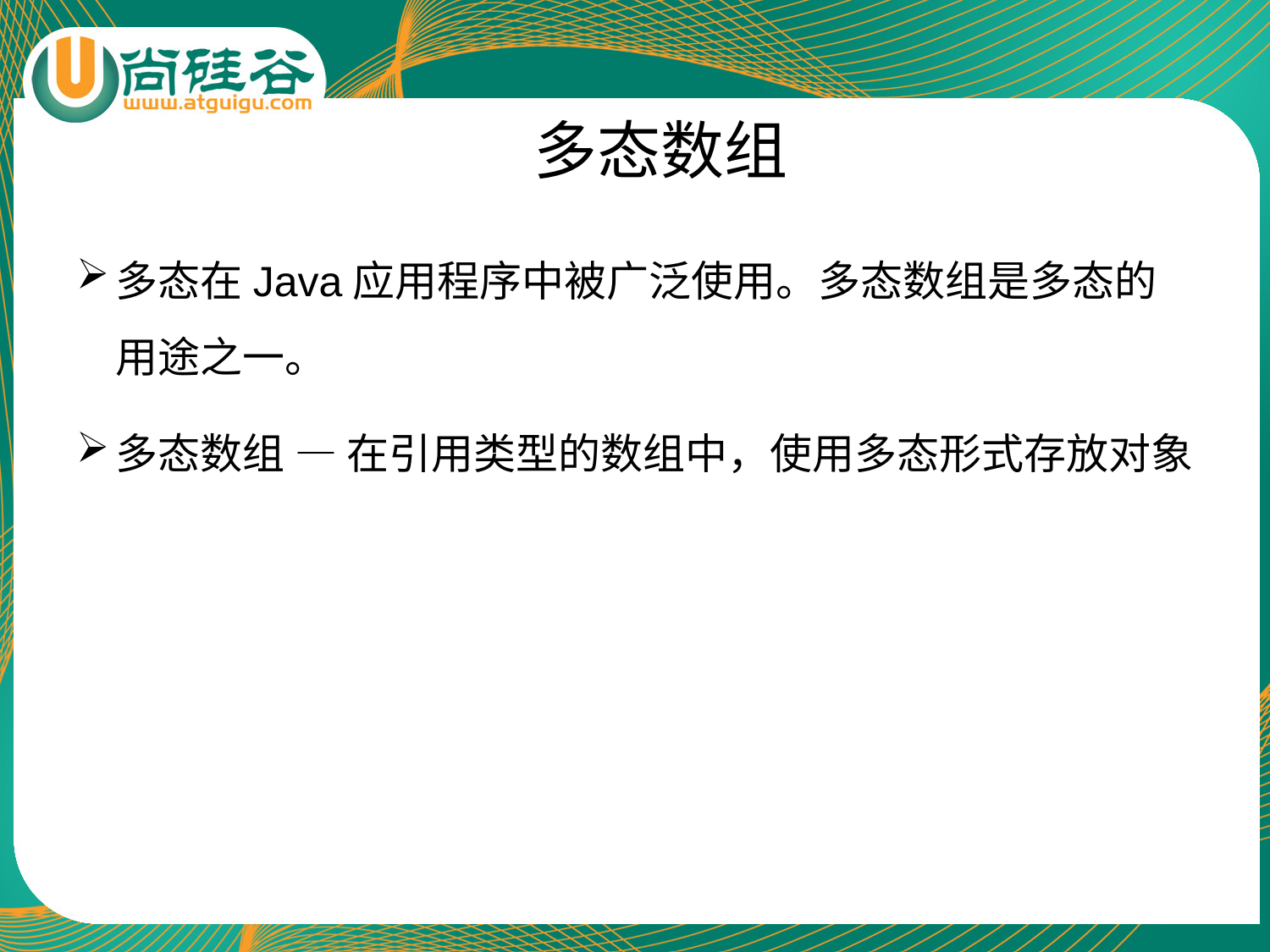

# 多态数组
多态在Java应用程序中被广泛使用。多态数组是多态的用途之一。
多态数组 — 在引用类型的数组中，使用多态形式存放对象